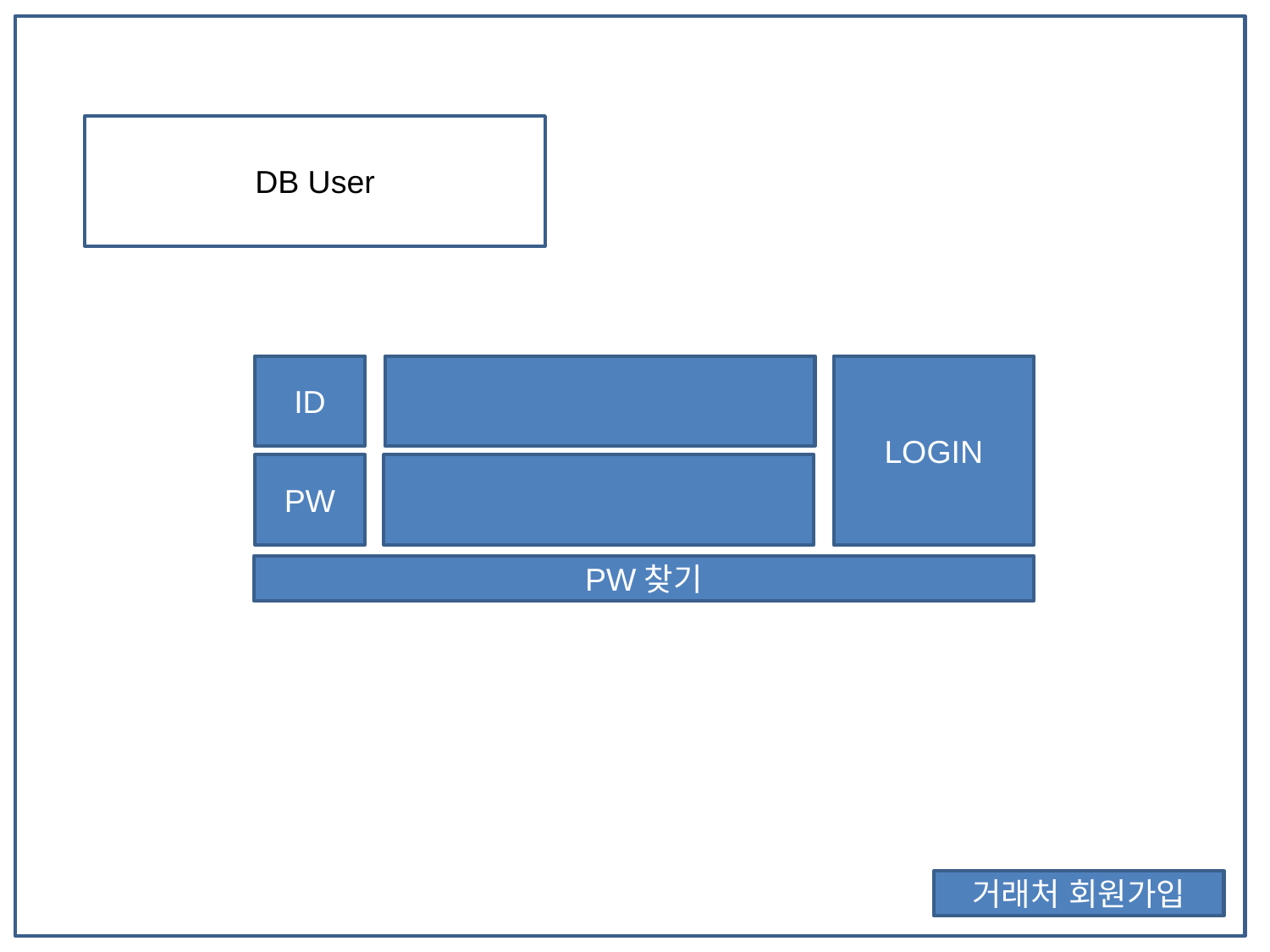

DB User
ID

LOGIN
PW

PW찾기
거래처 회원가입